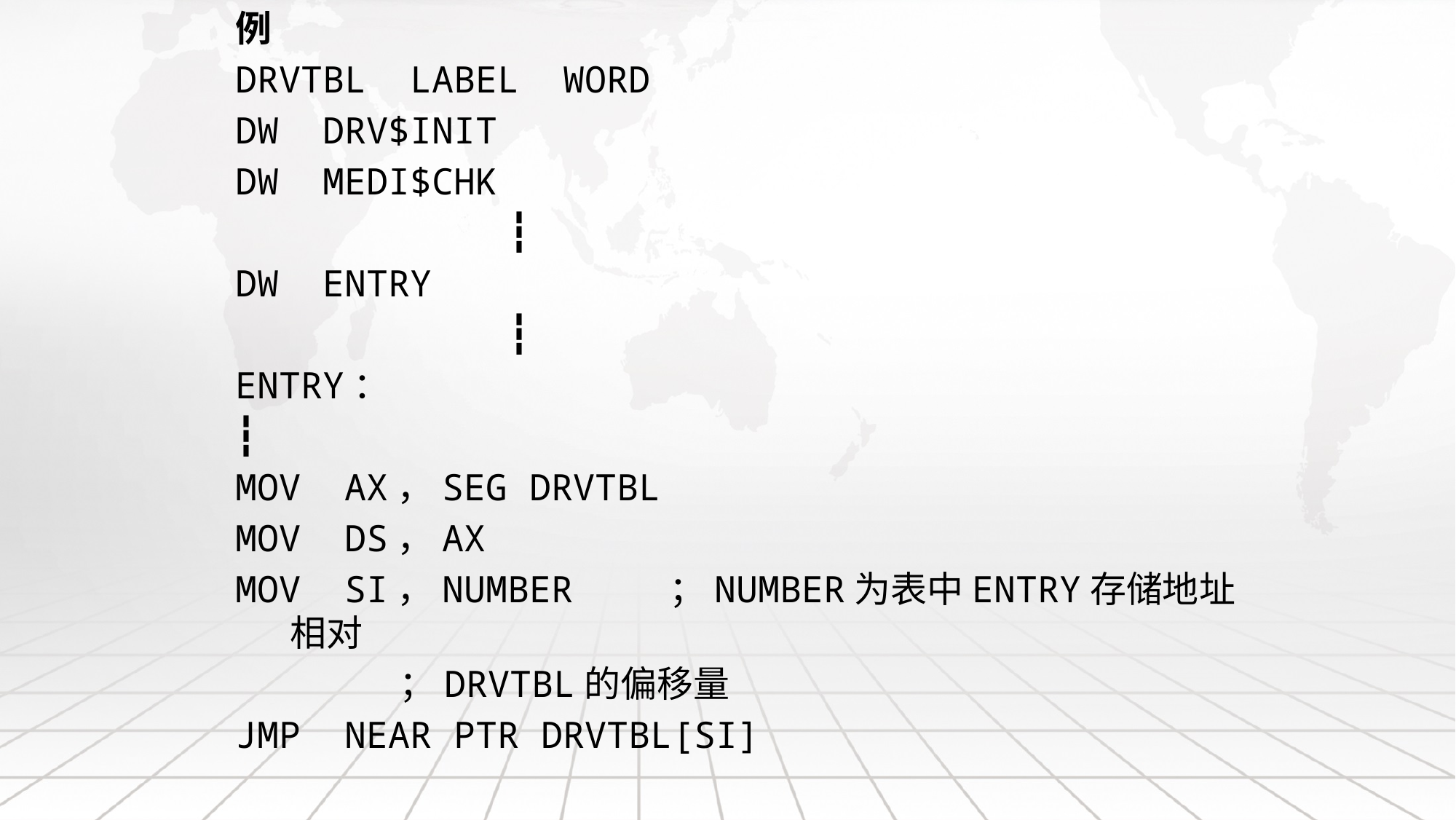

例
DRVTBL  LABEL  WORD
DW  DRV$INIT
DW  MEDI$CHK
   		┇
DW  ENTRY
   		┇
ENTRY：
┇
MOV  AX，SEG DRVTBL
MOV  DS，AX
MOV  SI，NUMBER    ；NUMBER为表中ENTRY存储地址相对
                   ；DRVTBL的偏移量
JMP  NEAR PTR DRVTBL[SI]